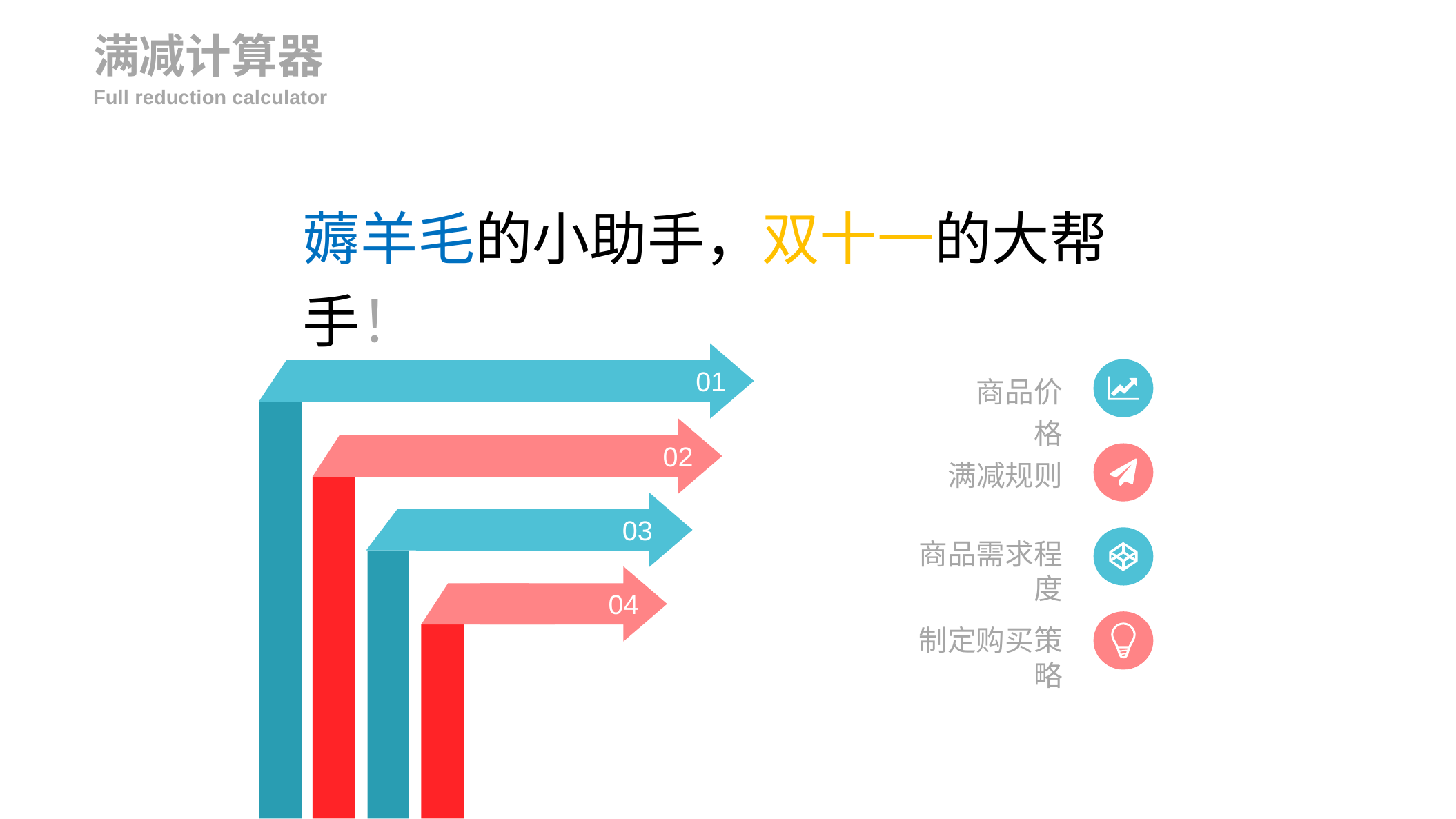

满减计算器
Full reduction calculator
薅羊毛的小助手，双十一的大帮手！

01
商品价格

02

满减规则

03

商品需求程度

04

制定购买策略